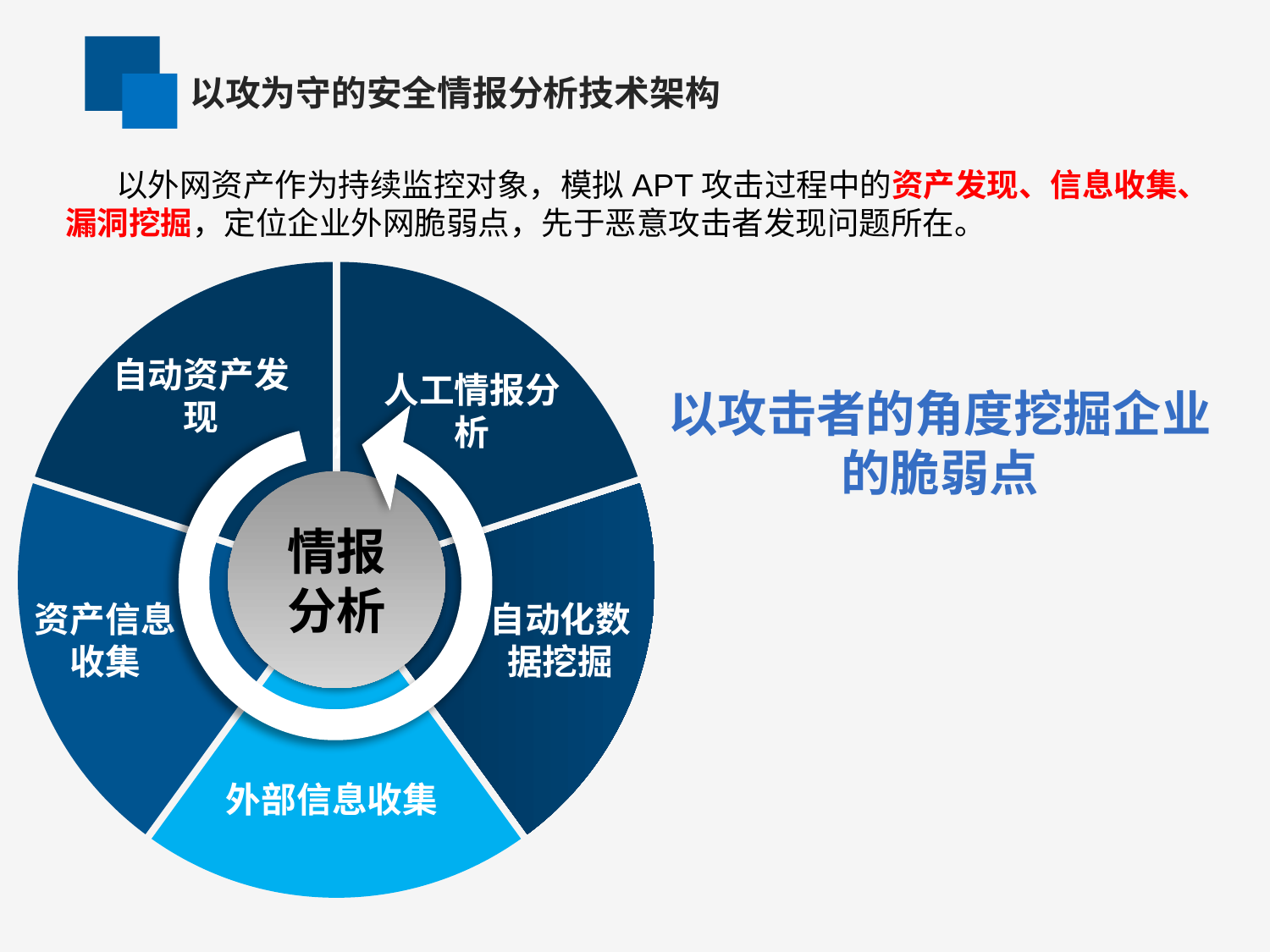

以攻为守的安全情报分析技术架构
      以外网资产作为持续监控对象，模拟APT攻击过程中的资产发现、信息收集、漏洞挖掘，定位企业外网脆弱点，先于恶意攻击者发现问题所在。

TEXT
自动资产发现
人工情报分析
以攻击者的角度挖掘企业的脆弱点

基于rule关联
情报分析

资产信息收集
自动化数据挖掘
外部信息收集